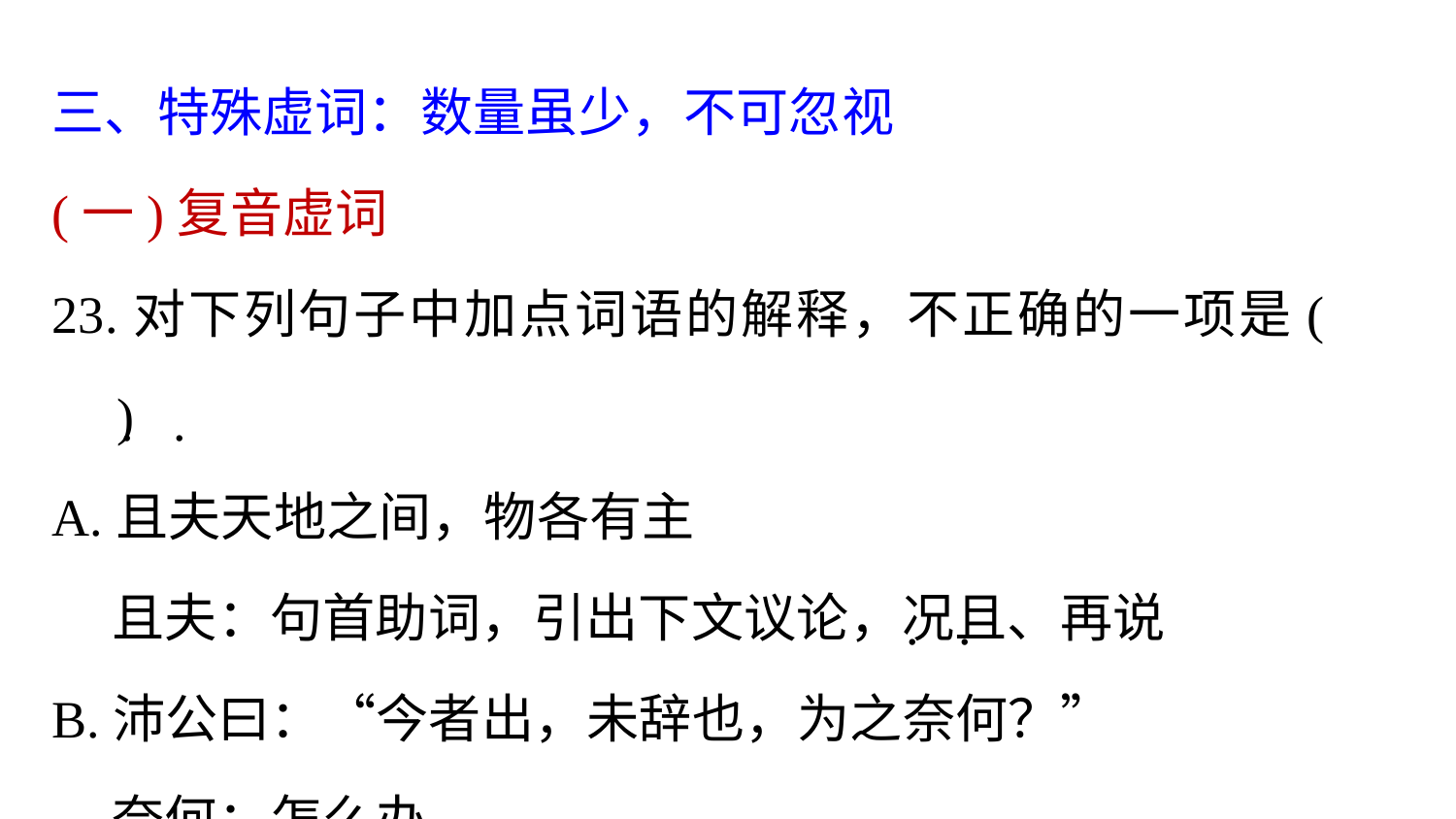

三、特殊虚词：数量虽少，不可忽视
(一)复音虚词
23.对下列句子中加点词语的解释，不正确的一项是(　　)
A.且夫天地之间，物各有主
    且夫：句首助词，引出下文议论，况且、再说
B.沛公曰：“今者出，未辞也，为之奈何？”
    奈何：怎么办
.   .
.   .